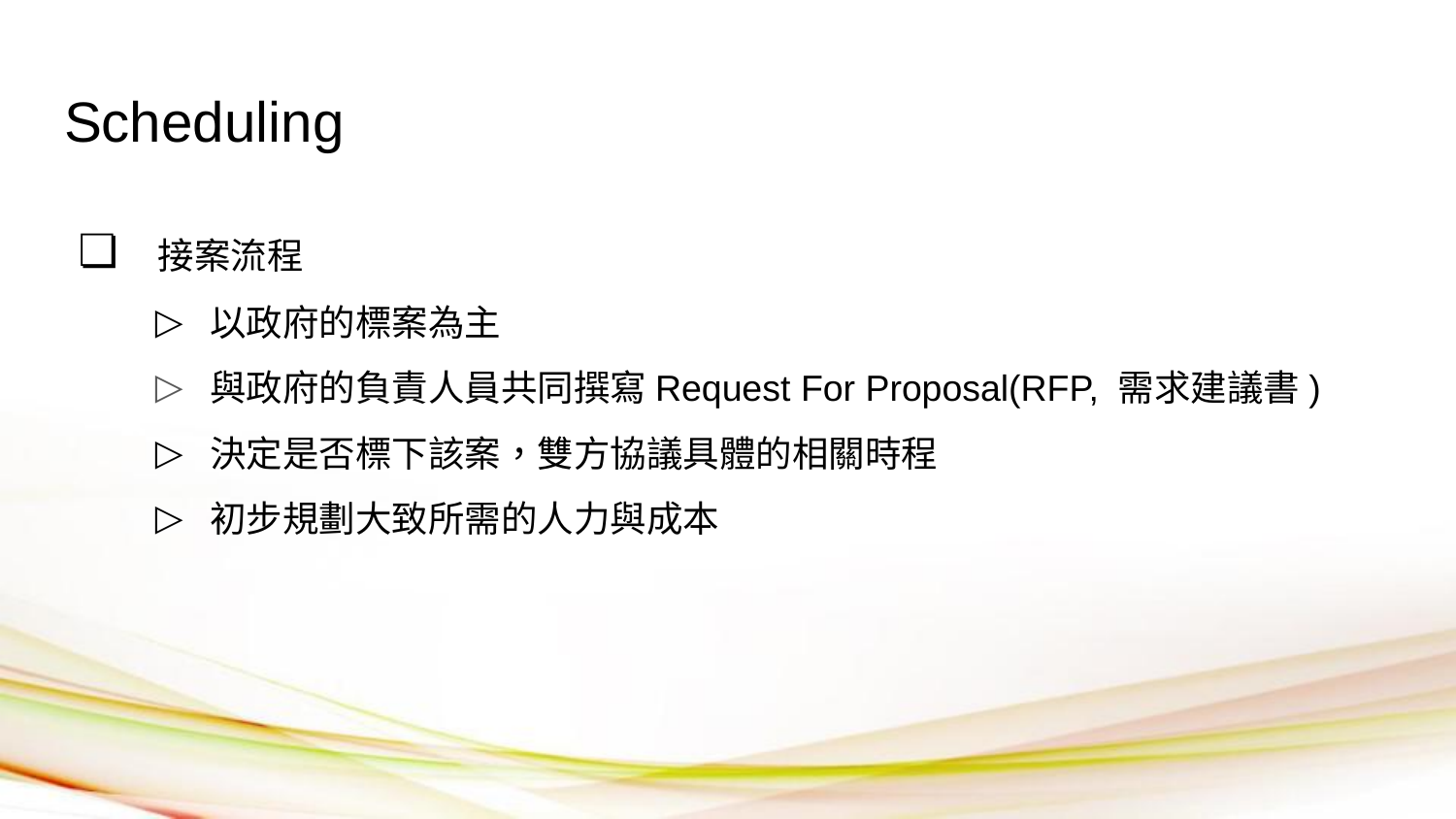

# Scheduling
 接案流程
以政府的標案為主
與政府的負責人員共同撰寫Request For Proposal(RFP, 需求建議書)
決定是否標下該案，雙方協議具體的相關時程
初步規劃大致所需的人力與成本